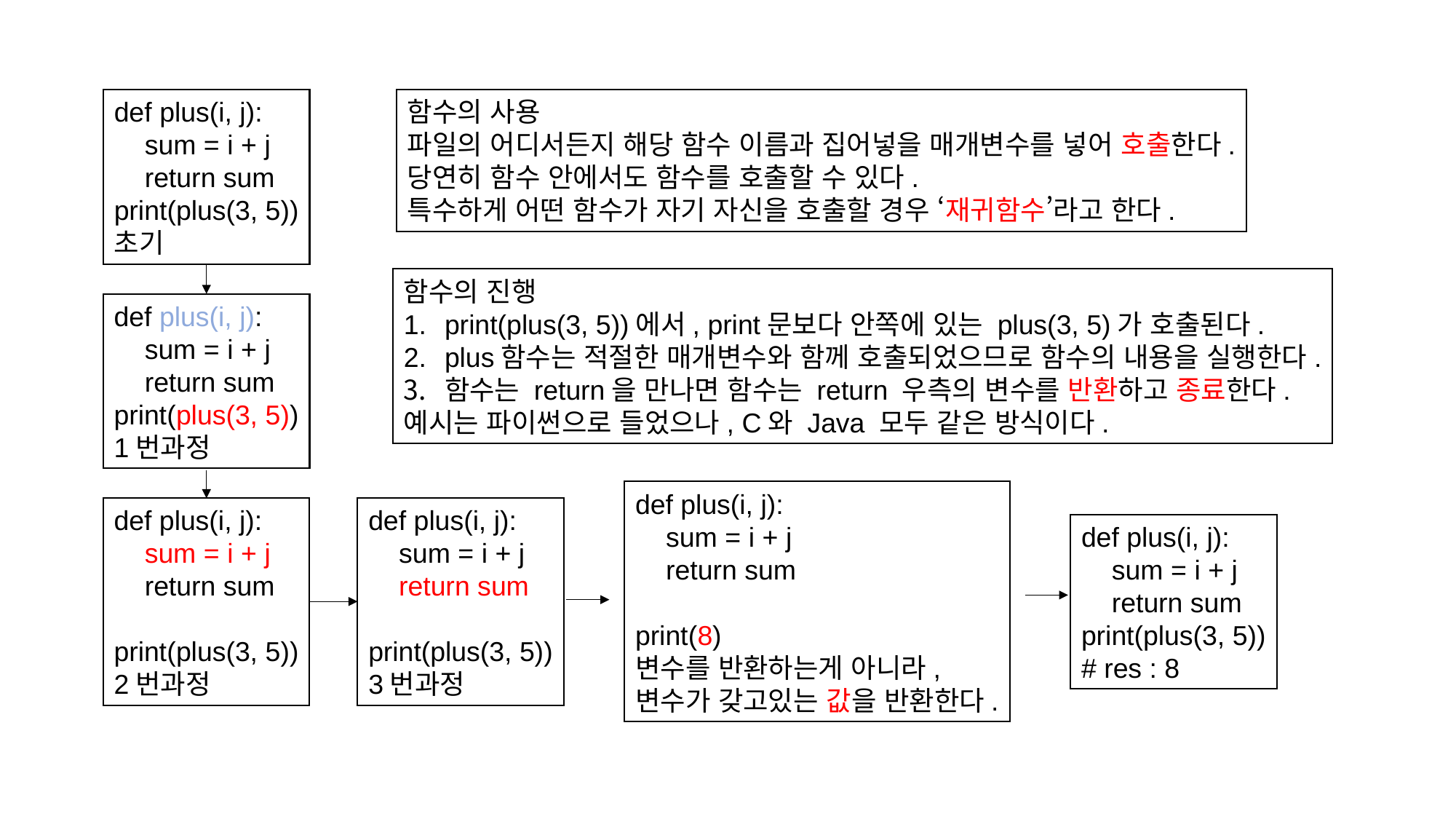

def plus(i, j):
    sum = i + j
    return sum
print(plus(3, 5))
초기
함수의 사용
파일의 어디서든지 해당 함수 이름과 집어넣을 매개변수를 넣어 호출한다.
당연히 함수 안에서도 함수를 호출할 수 있다.
특수하게 어떤 함수가 자기 자신을 호출할 경우 ‘재귀함수’라고 한다.
함수의 진행
print(plus(3, 5))에서, print문보다 안쪽에 있는 plus(3, 5)가 호출된다.
plus함수는 적절한 매개변수와 함께 호출되었으므로 함수의 내용을 실행한다.
함수는 return을 만나면 함수는 return 우측의 변수를 반환하고 종료한다.
예시는 파이썬으로 들었으나, C와 Java 모두 같은 방식이다.
def plus(i, j):
    sum = i + j
    return sum
print(plus(3, 5))
1번과정
def plus(i, j):
    sum = i + j
    return sum

print(8)
변수를 반환하는게 아니라,
변수가 갖고있는 값을 반환한다.
def plus(i, j):
    sum = i + j
    return sum

print(plus(3, 5))
2번과정
def plus(i, j):
    sum = i + j
    return sum

print(plus(3, 5))
3번과정
def plus(i, j):
    sum = i + j
    return sum
print(plus(3, 5))
# res : 8